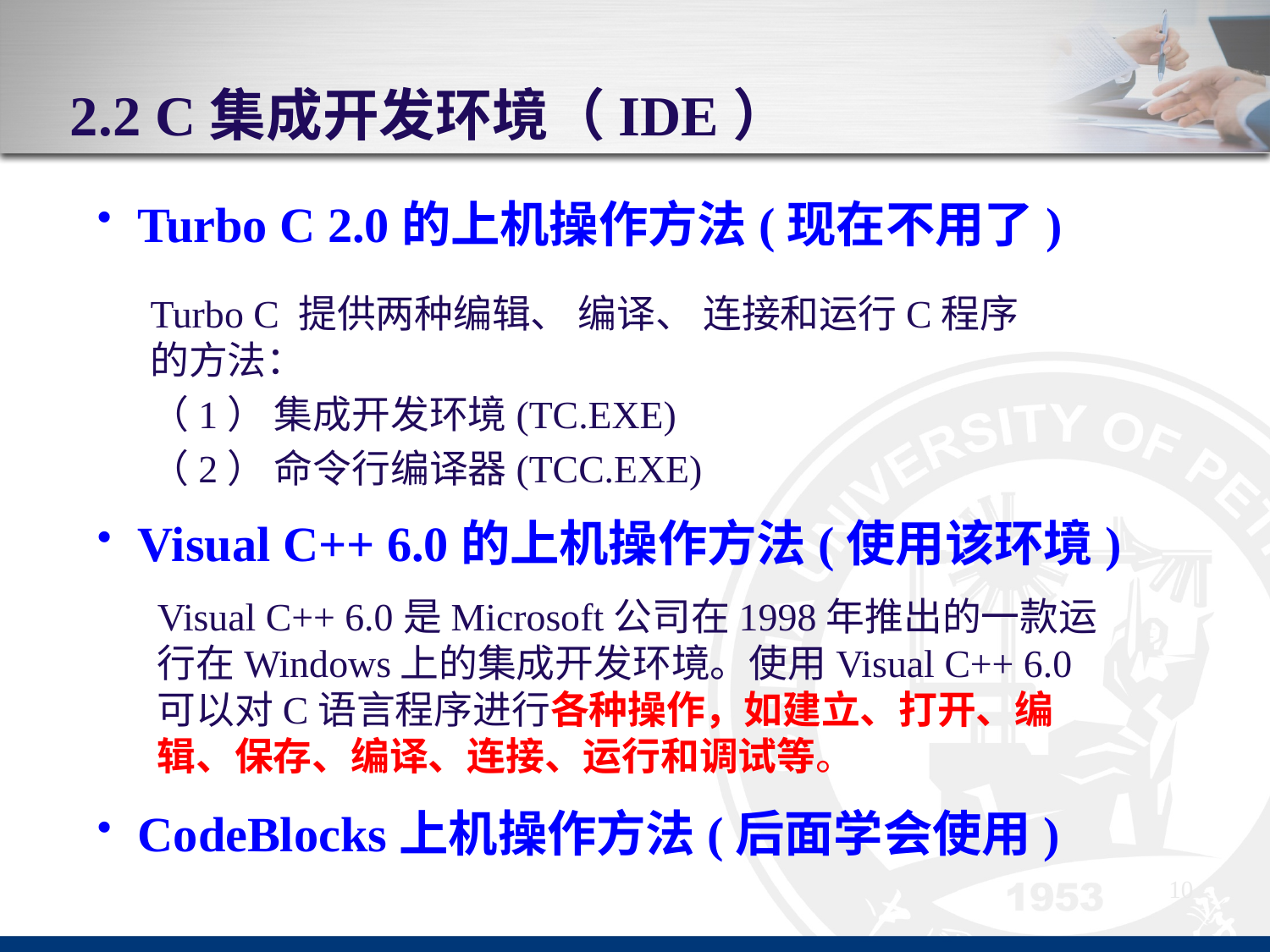

# 2.2 C集成开发环境（IDE）
 Turbo C 2.0的上机操作方法(现在不用了)
Turbo C 提供两种编辑、 编译、 连接和运行C程序的方法：
（1） 集成开发环境(TC.EXE)
（2） 命令行编译器(TCC.EXE)
 Visual C++ 6.0的上机操作方法(使用该环境)

Visual C++ 6.0是Microsoft公司在1998年推出的一款运行在Windows上的集成开发环境。使用Visual C++ 6.0可以对C语言程序进行各种操作，如建立、打开、编辑、保存、编译、连接、运行和调试等。
 CodeBlocks上机操作方法(后面学会使用)
10